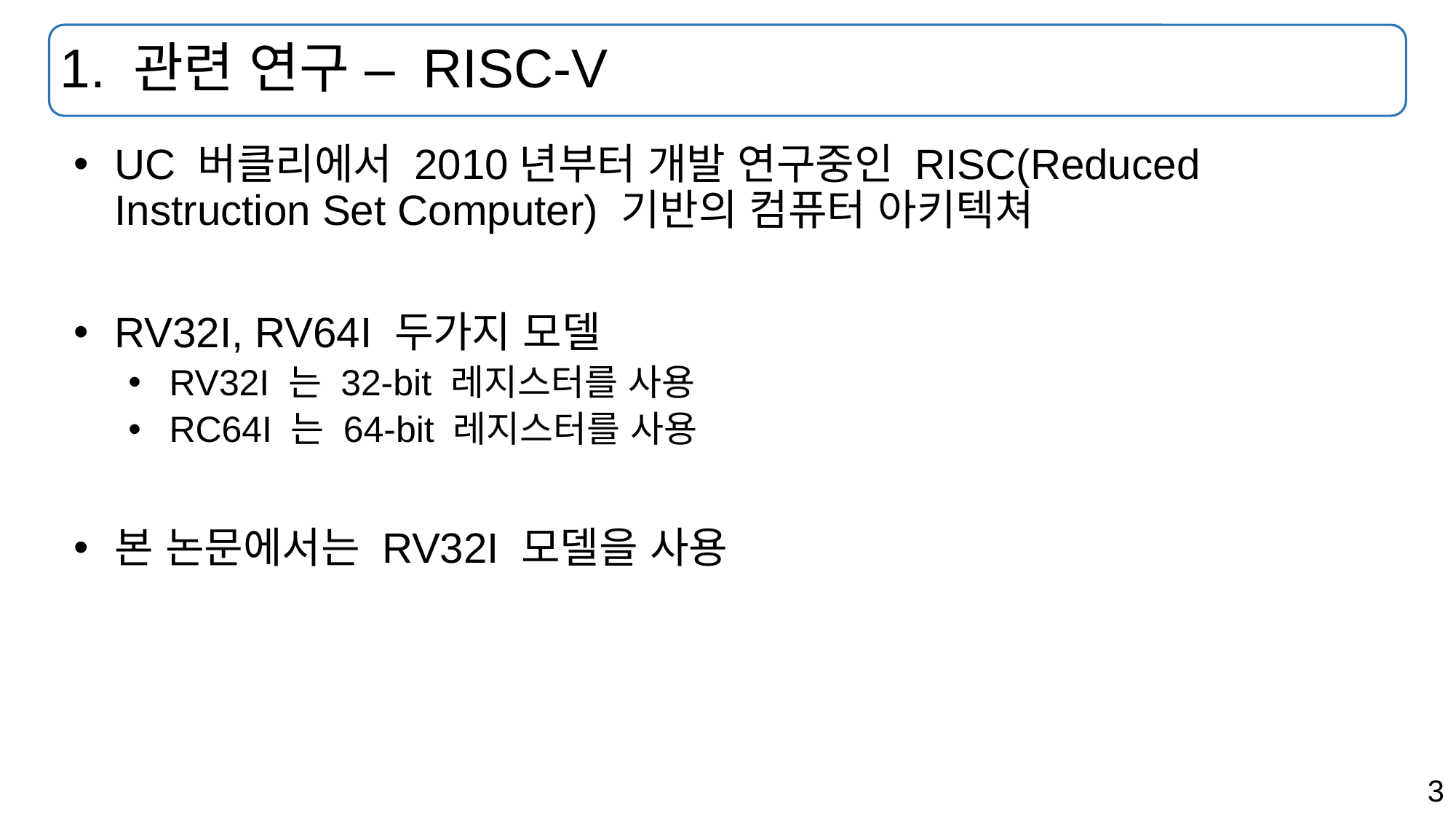

# 1. 관련 연구 – RISC-V
UC 버클리에서 2010년부터 개발 연구중인 RISC(Reduced Instruction Set Computer) 기반의 컴퓨터 아키텍쳐

RV32I, RV64I 두가지 모델
RV32I 는 32-bit 레지스터를 사용
RC64I 는 64-bit 레지스터를 사용

본 논문에서는 RV32I 모델을 사용